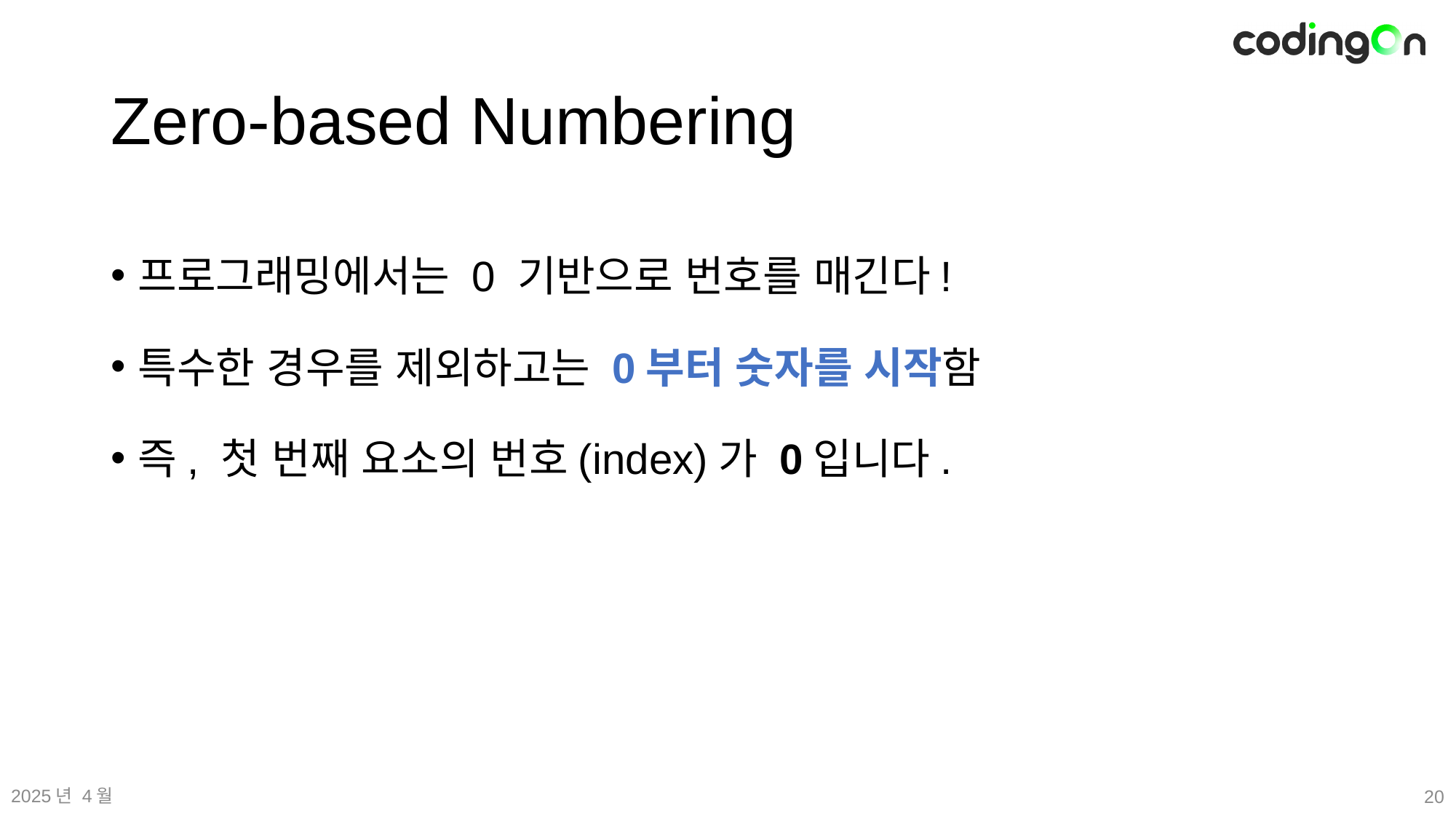

# Zero-based Numbering
프로그래밍에서는 0 기반으로 번호를 매긴다!
특수한 경우를 제외하고는 0부터 숫자를 시작함
즉, 첫 번째 요소의 번호(index)가 0입니다.
2025년 4월
20